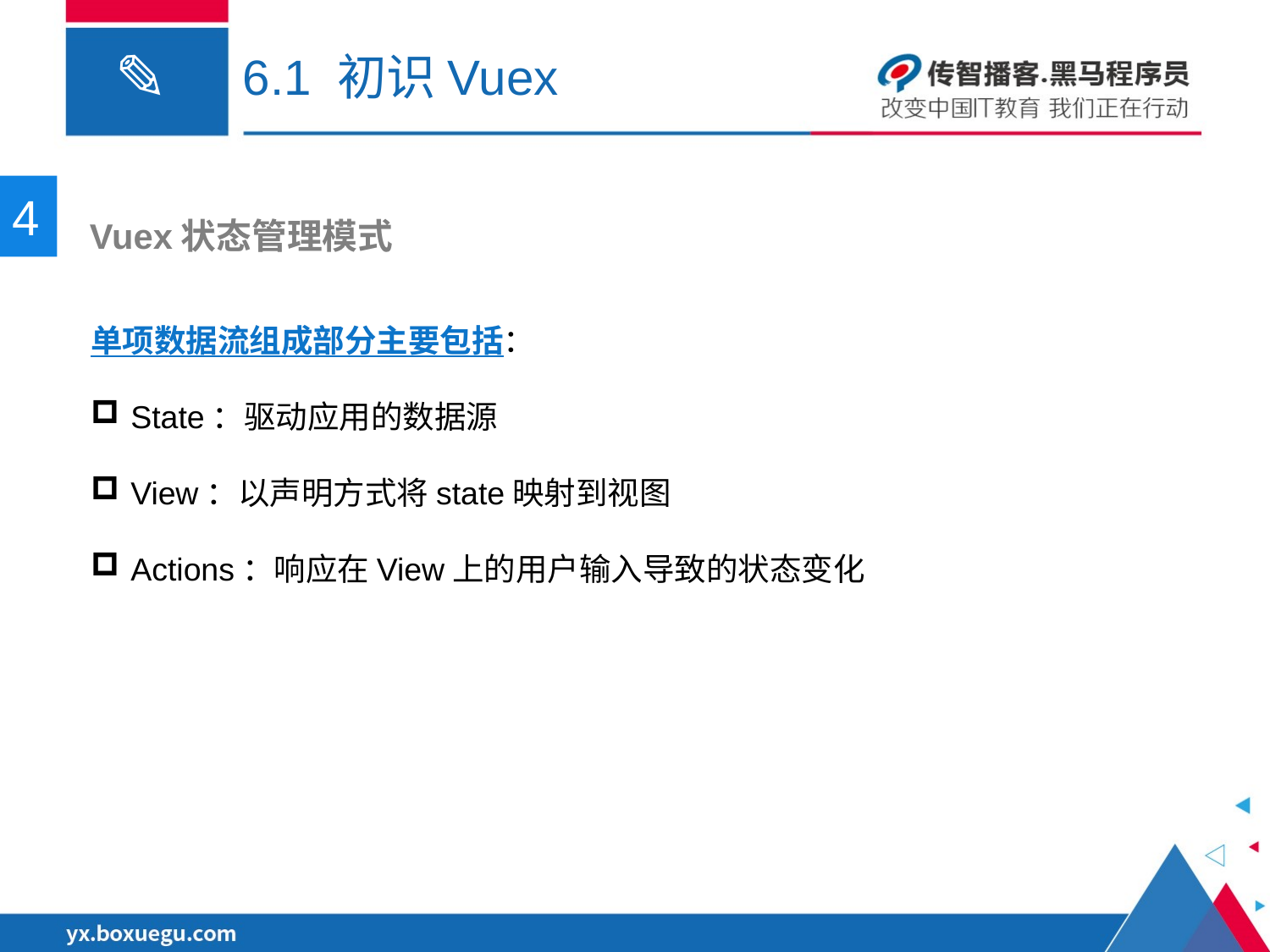

# 6.1 初识Vuex

4
  Vuex状态管理模式
单项数据流组成部分主要包括：
State：驱动应用的数据源
View：以声明方式将state映射到视图
Actions：响应在View上的用户输入导致的状态变化